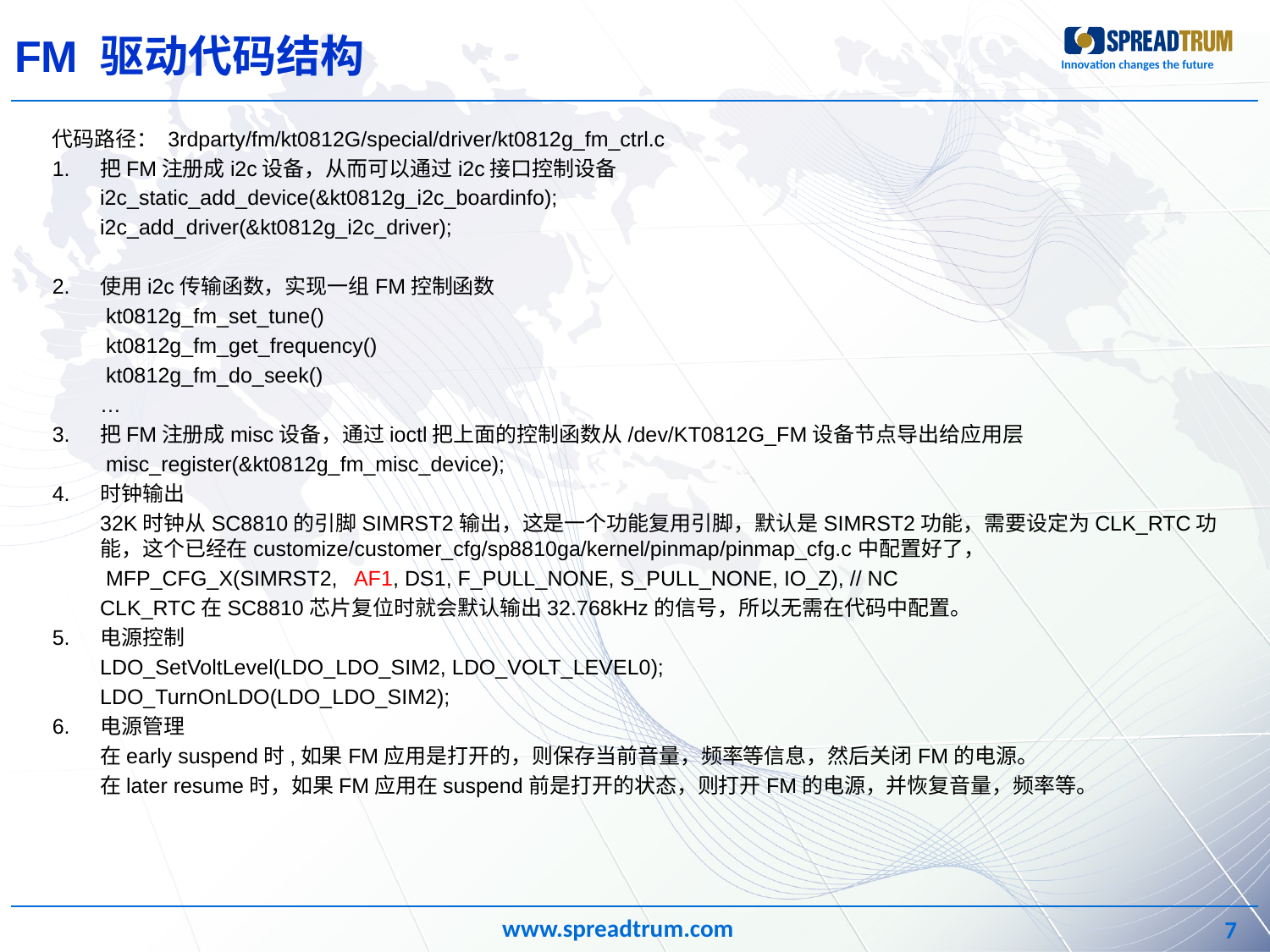

# FM 驱动代码结构
代码路径： 3rdparty/fm/kt0812G/special/driver/kt0812g_fm_ctrl.c
把FM注册成i2c设备，从而可以通过i2c接口控制设备
	i2c_static_add_device(&kt0812g_i2c_boardinfo);
	i2c_add_driver(&kt0812g_i2c_driver);

使用i2c传输函数，实现一组FM控制函数
	 kt0812g_fm_set_tune()
	 kt0812g_fm_get_frequency()
	 kt0812g_fm_do_seek()
	…
把FM注册成misc设备，通过ioctl把上面的控制函数从/dev/KT0812G_FM设备节点导出给应用层
	 misc_register(&kt0812g_fm_misc_device);
时钟输出
	32K时钟从SC8810的引脚SIMRST2输出，这是一个功能复用引脚，默认是SIMRST2功能，需要设定为CLK_RTC功能，这个已经在customize/customer_cfg/sp8810ga/kernel/pinmap/pinmap_cfg.c中配置好了，
	 MFP_CFG_X(SIMRST2,	AF1, DS1, F_PULL_NONE, S_PULL_NONE, IO_Z), // NC
	CLK_RTC在SC8810芯片复位时就会默认输出32.768kHz的信号，所以无需在代码中配置。
电源控制
	LDO_SetVoltLevel(LDO_LDO_SIM2, LDO_VOLT_LEVEL0);
    	LDO_TurnOnLDO(LDO_LDO_SIM2);
电源管理
	在early suspend时,如果FM应用是打开的，则保存当前音量，频率等信息，然后关闭FM的电源。
	在later resume时，如果FM应用在suspend前是打开的状态，则打开FM的电源，并恢复音量，频率等。